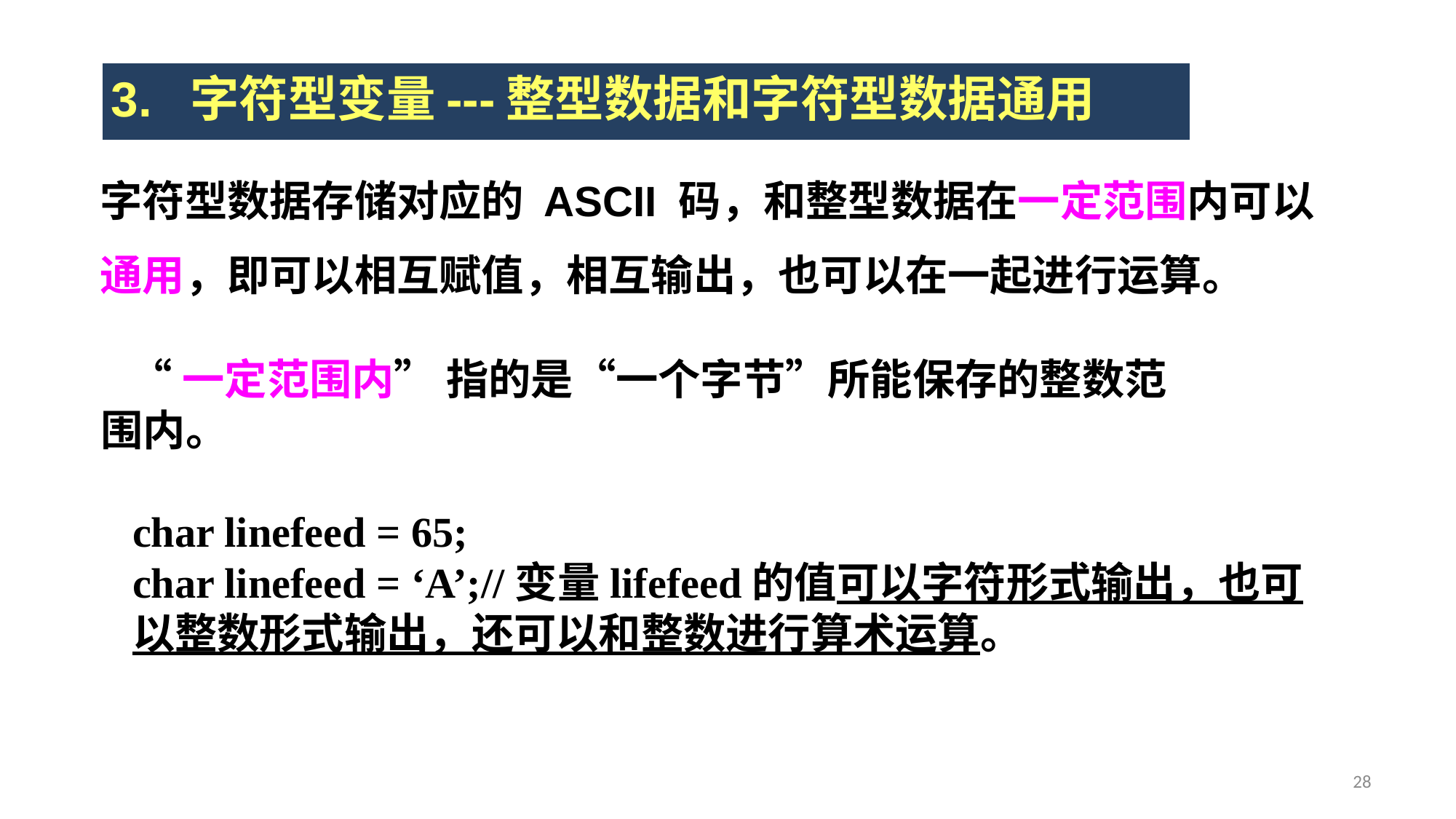

3.  字符型变量---整型数据和字符型数据通用
字符型数据存储对应的 ASCII 码，和整型数据在一定范围内可以通用，即可以相互赋值，相互输出，也可以在一起进行运算。
   “一定范围内” 指的是“一个字节”所能保存的整数范围内。
char linefeed = 65;
char linefeed = ‘A’;//变量lifefeed的值可以字符形式输出，也可以整数形式输出，还可以和整数进行算术运算。
28